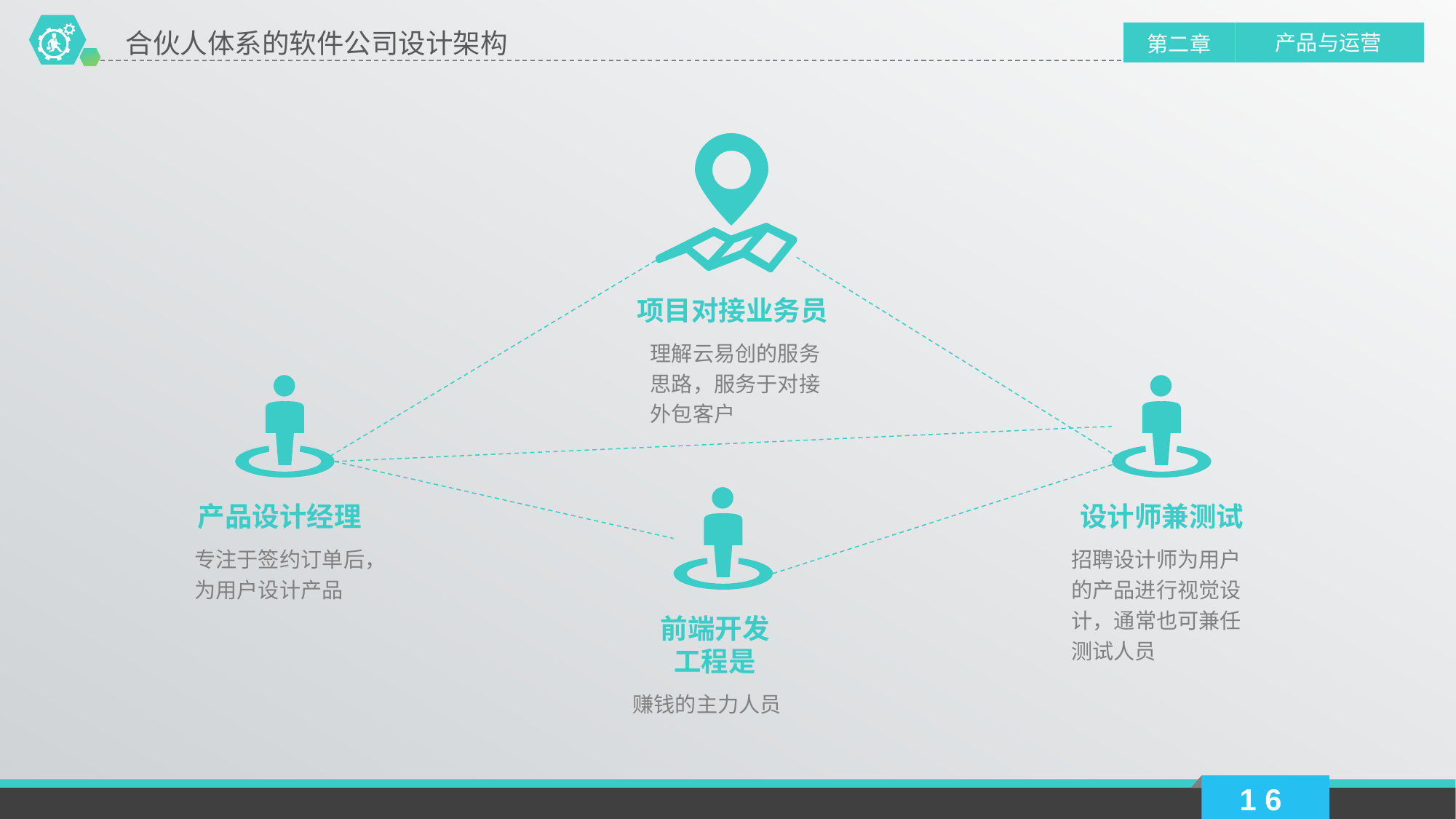

合伙人体系的软件公司设计架构

产品与运营
第二章

项目对接业务员
理解云易创的服务思路，服务于对接外包客户

产品设计经理
设计师兼测试
专注于签约订单后，为用户设计产品
招聘设计师为用户的产品进行视觉设计，通常也可兼任测试人员
前端开发
工程是
赚钱的主力人员

1 6

延时符